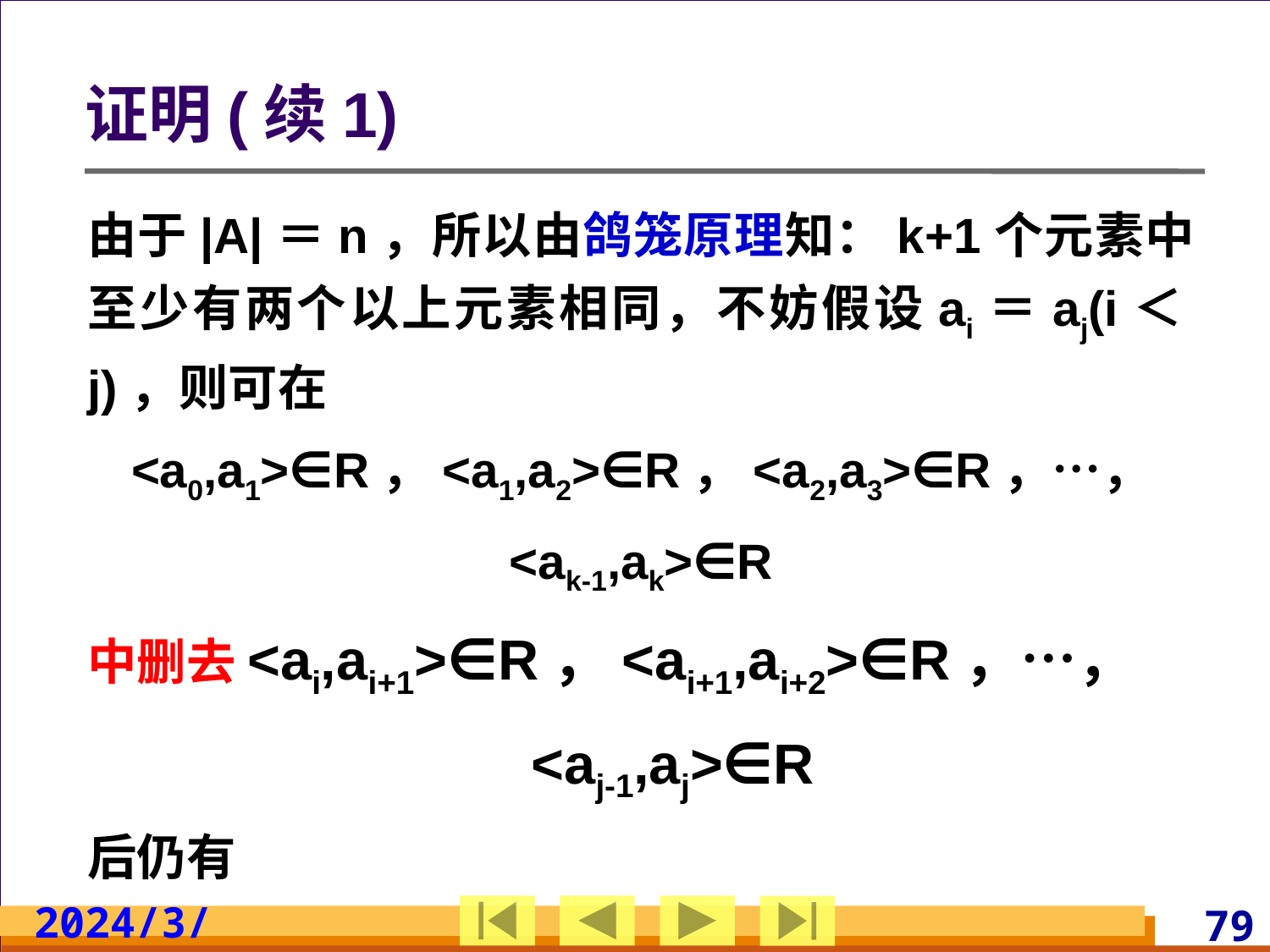

# 证明(续1)
由于|A|＝n，所以由鸽笼原理知：k+1个元素中至少有两个以上元素相同，不妨假设ai＝aj(i＜j)，则可在
<a0,a1>∈R，<a1,a2>∈R，<a2,a3>∈R，…，
<ak-1,ak>∈R
中删去<ai,ai+1>∈R，<ai+1,ai+2>∈R，…，
<aj-1,aj>∈R
后仍有
2024/3/10